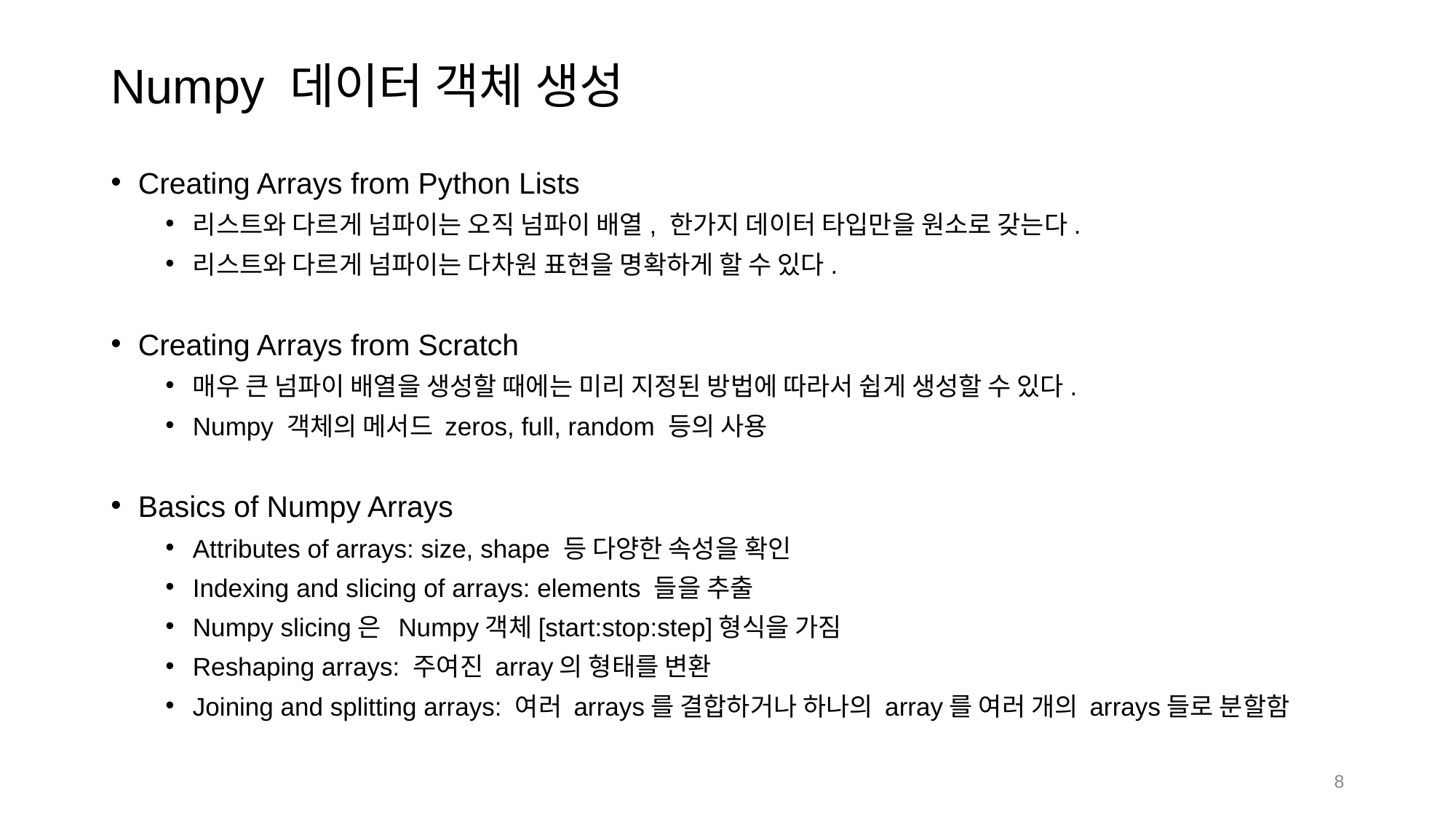

# Numpy 데이터 객체 생성
Creating Arrays from Python Lists
리스트와 다르게 넘파이는 오직 넘파이 배열, 한가지 데이터 타입만을 원소로 갖는다.
리스트와 다르게 넘파이는 다차원 표현을 명확하게 할 수 있다.

Creating Arrays from Scratch
매우 큰 넘파이 배열을 생성할 때에는 미리 지정된 방법에 따라서 쉽게 생성할 수 있다.
Numpy 객체의 메서드 zeros, full, random 등의 사용

Basics of Numpy Arrays
Attributes of arrays: size, shape 등 다양한 속성을 확인
Indexing and slicing of arrays: elements 들을 추출
Numpy slicing은  Numpy객체[start:stop:step]형식을 가짐
Reshaping arrays: 주여진 array의 형태를 변환
Joining and splitting arrays: 여러 arrays를 결합하거나 하나의 array를 여러 개의 arrays들로 분할함
8